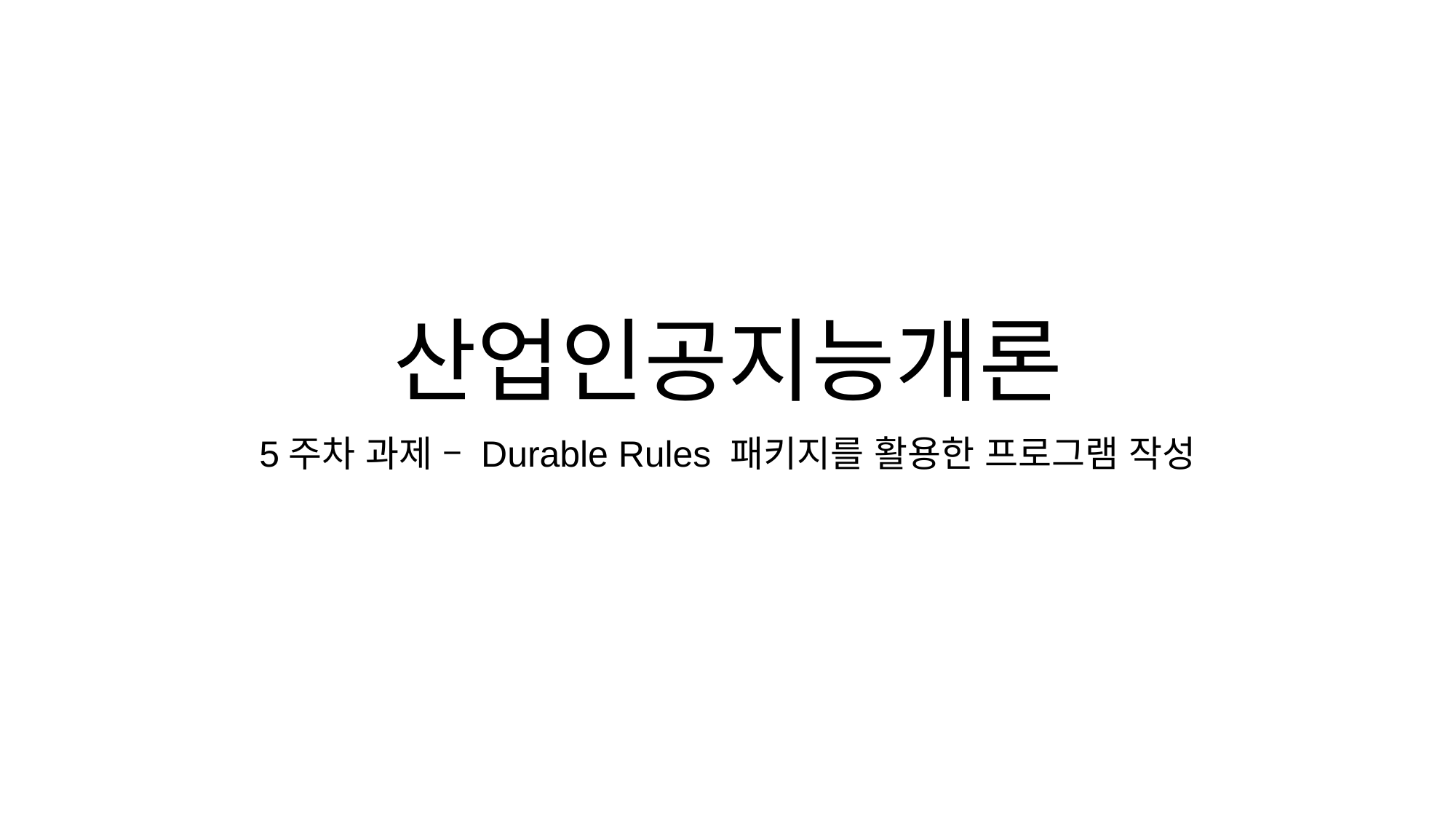

# 산업인공지능개론
5주차 과제 – Durable Rules 패키지를 활용한 프로그램 작성